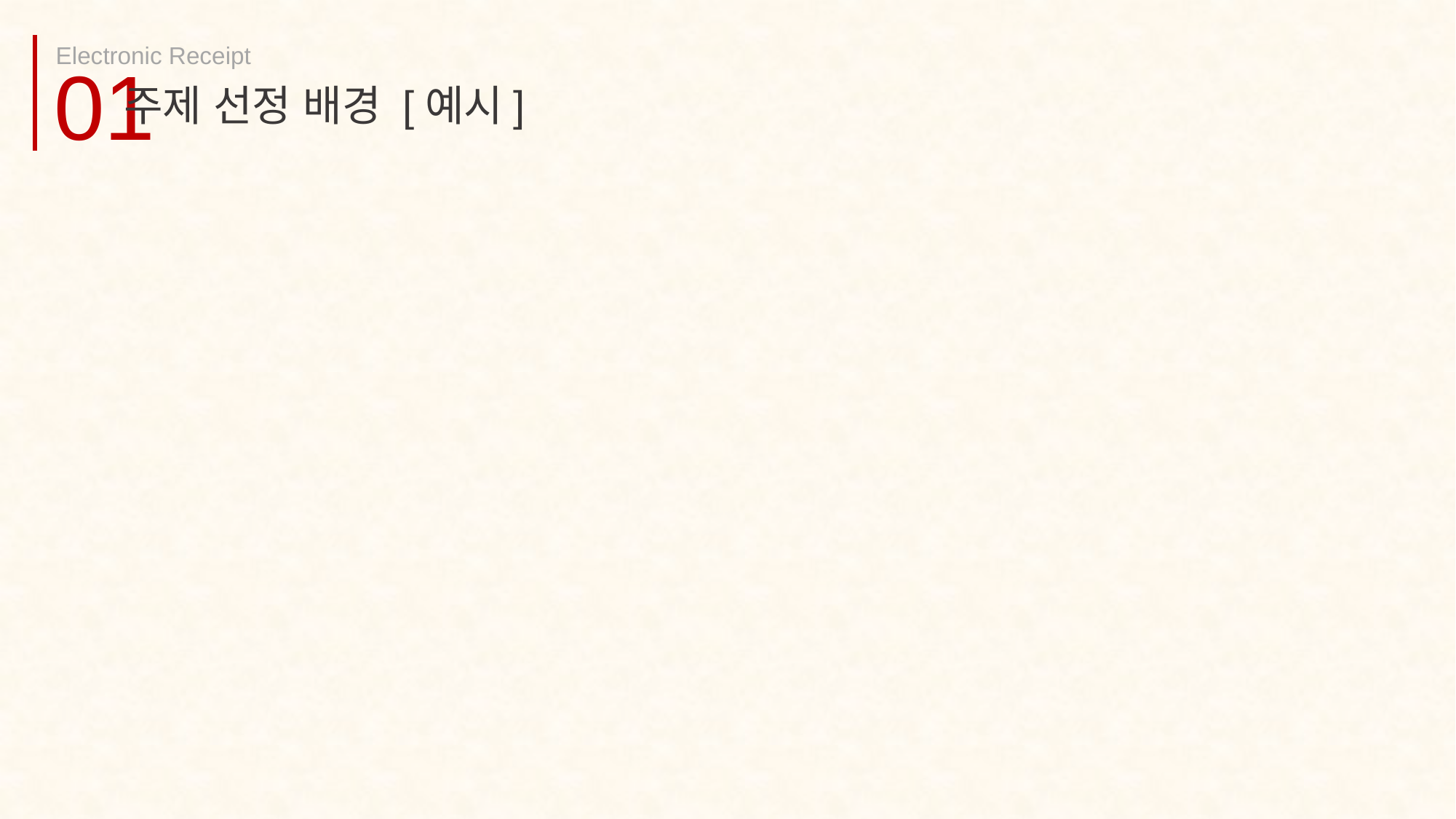

Electronic Receipt
01
주제 선정 배경 [예시]